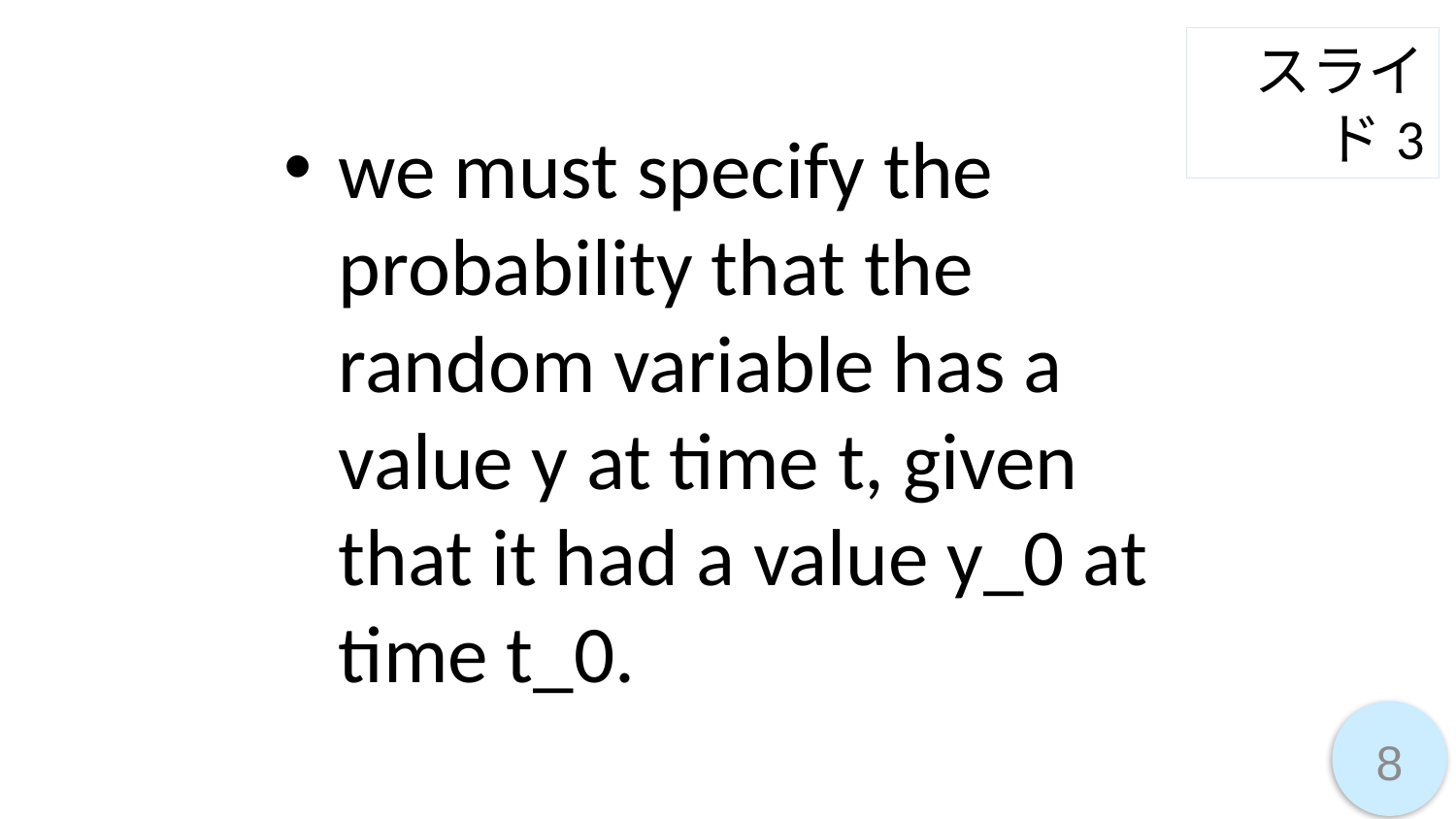

スライド3
we must specify the probability that the random variable has a value y at time t, given that it had a value y_0 at time t_0.
8